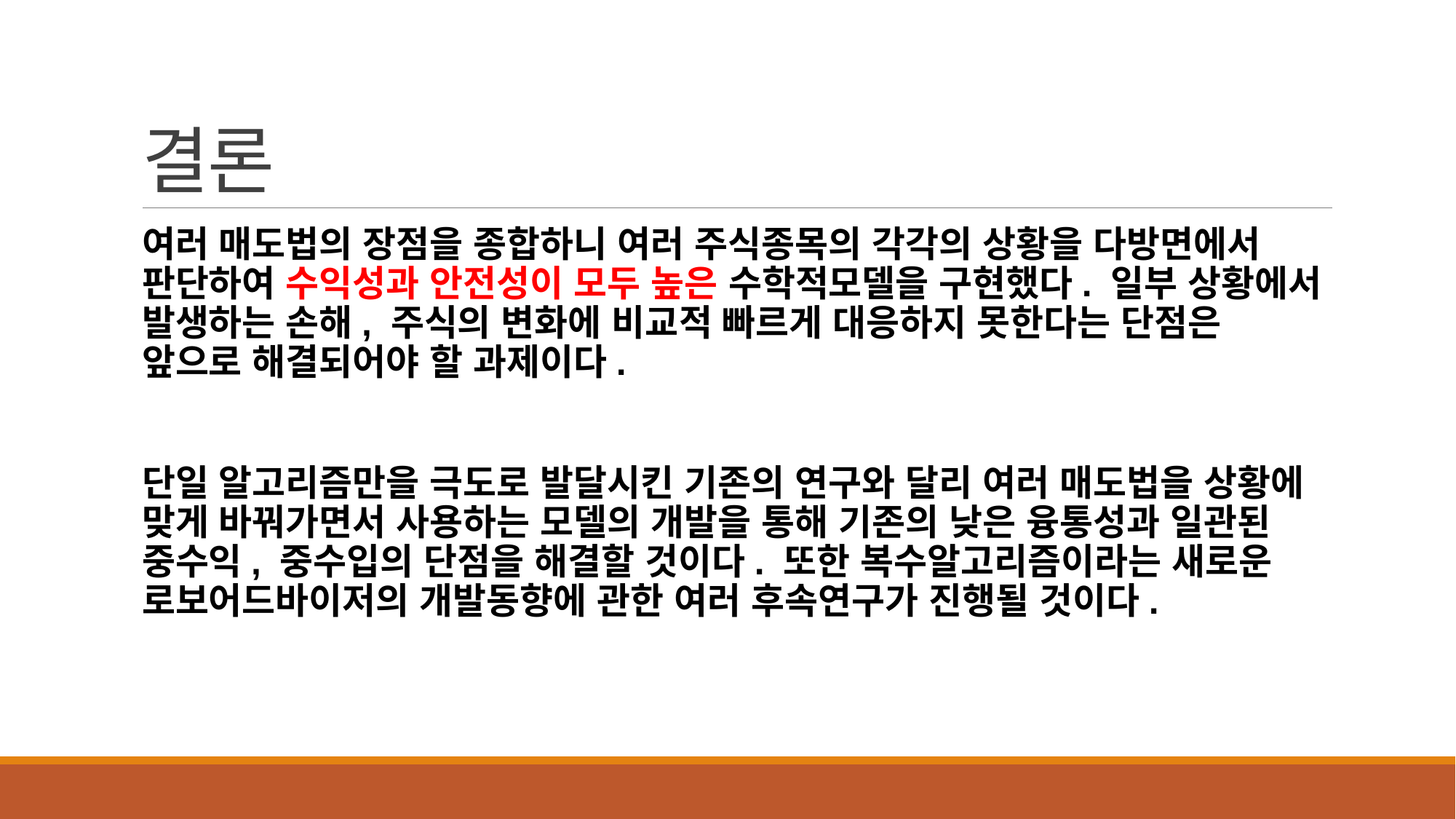

# 결론
여러 매도법의 장점을 종합하니 여러 주식종목의 각각의 상황을 다방면에서 판단하여 수익성과 안전성이 모두 높은 수학적모델을 구현했다. 일부 상황에서 발생하는 손해, 주식의 변화에 비교적 빠르게 대응하지 못한다는 단점은 앞으로 해결되어야 할 과제이다.

단일 알고리즘만을 극도로 발달시킨 기존의 연구와 달리 여러 매도법을 상황에 맞게 바꿔가면서 사용하는 모델의 개발을 통해 기존의 낮은 융통성과 일관된 중수익, 중수입의 단점을 해결할 것이다. 또한 복수알고리즘이라는 새로운 로보어드바이저의 개발동향에 관한 여러 후속연구가 진행될 것이다.